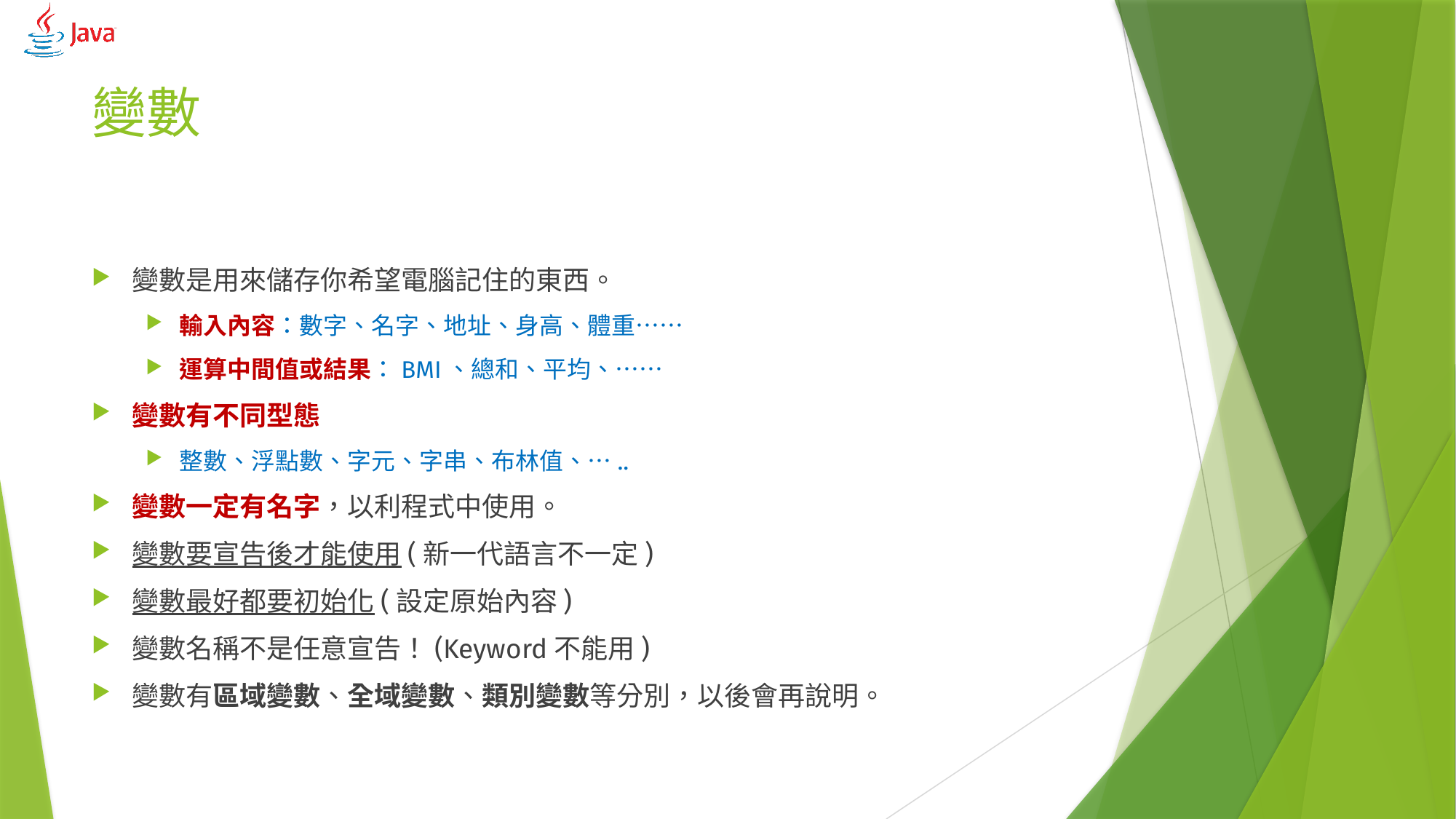

# 變數
變數是用來儲存你希望電腦記住的東西。
輸入內容：數字、名字、地址、身高、體重……
運算中間值或結果：BMI、總和、平均、……
變數有不同型態
整數、浮點數、字元、字串、布林值、…..
變數一定有名字，以利程式中使用。
變數要宣告後才能使用(新一代語言不一定)
變數最好都要初始化(設定原始內容)
變數名稱不是任意宣告！(Keyword不能用)
變數有區域變數、全域變數、類別變數等分別，以後會再說明。